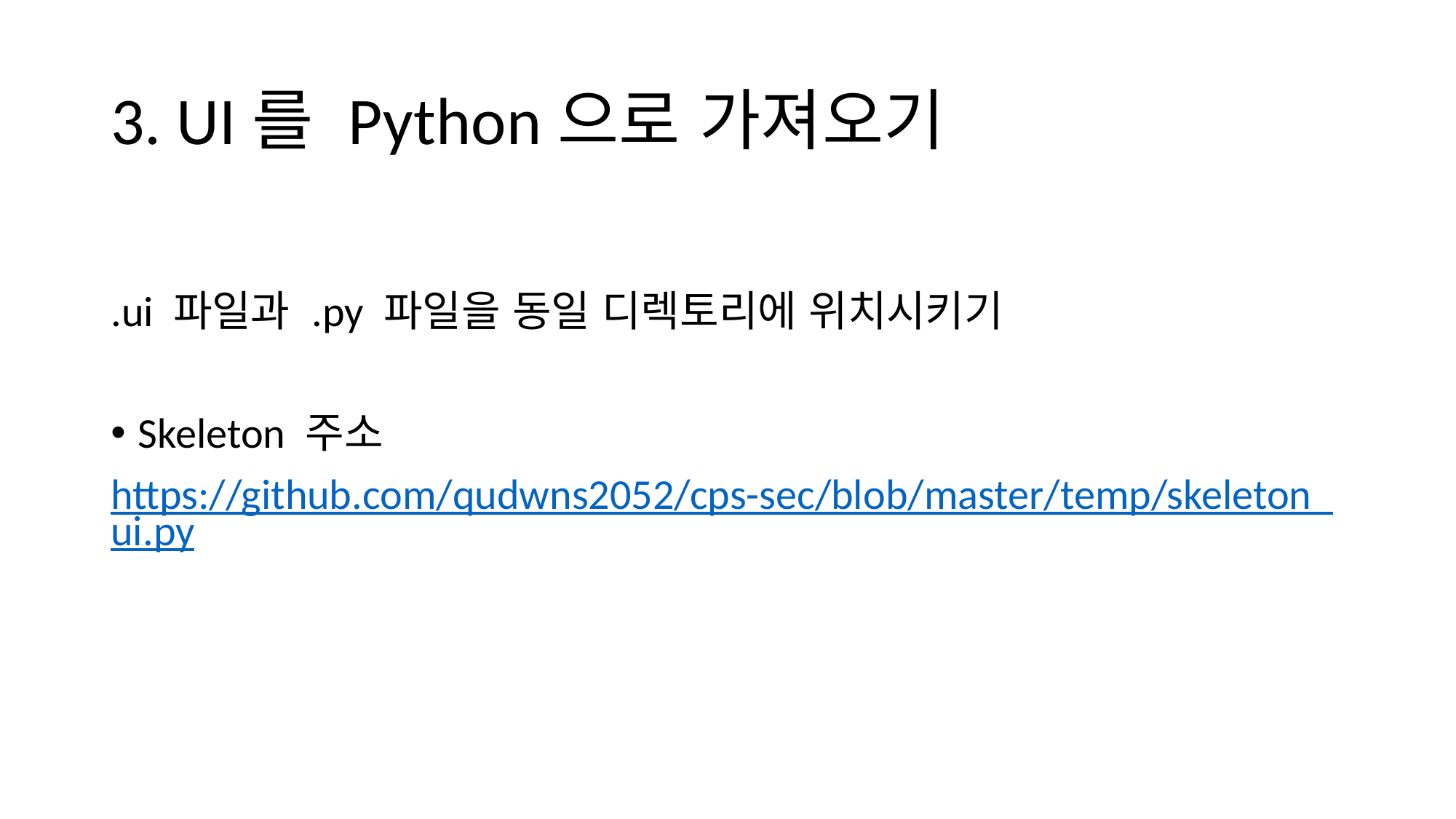

# 3. UI를 Python으로 가져오기

.ui 파일과 .py 파일을 동일 디렉토리에 위치시키기

Skeleton 주소
https://github.com/qudwns2052/cps-sec/blob/master/temp/skeleton_ui.py